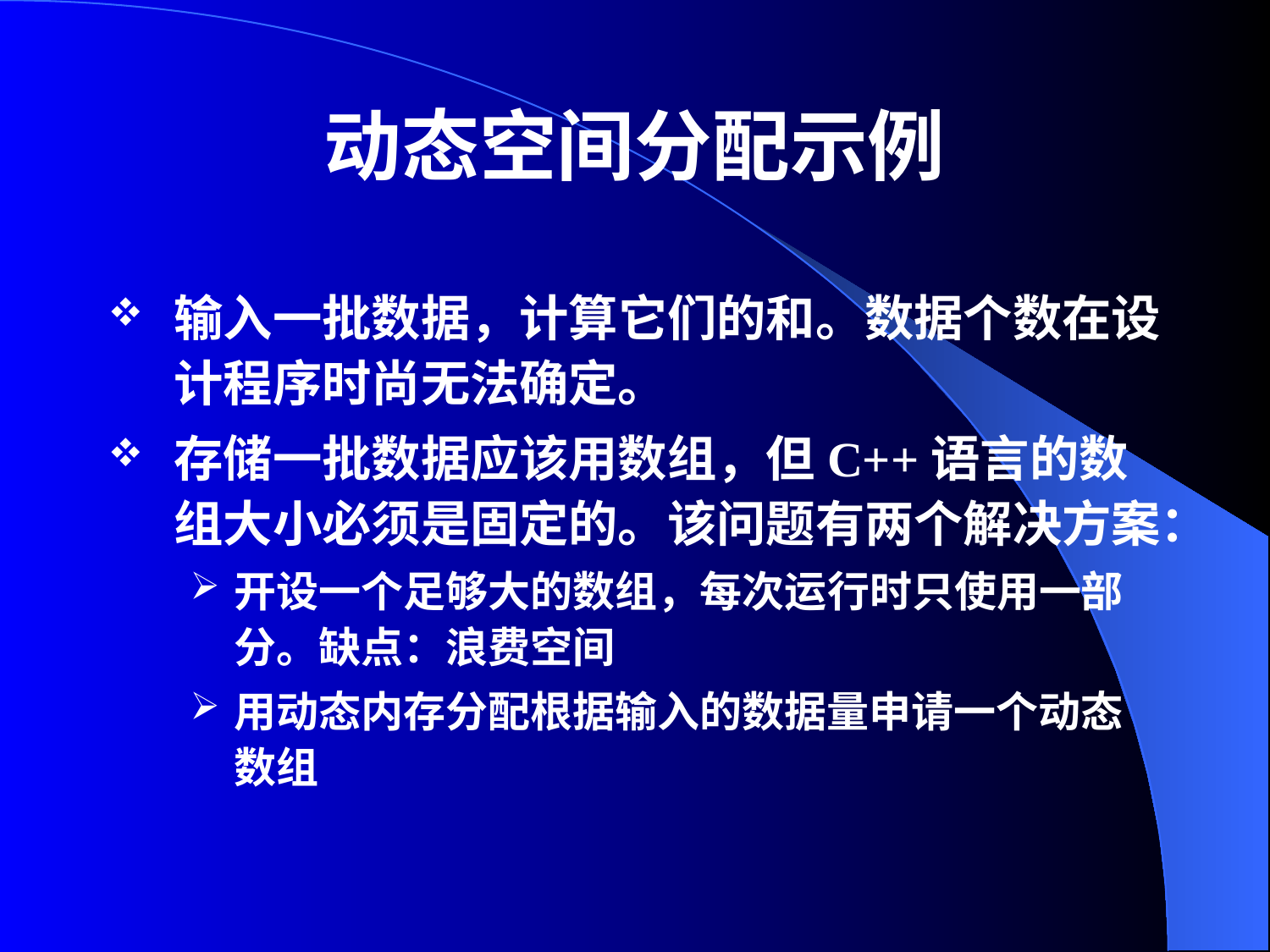

# 动态空间分配示例
输入一批数据，计算它们的和。数据个数在设计程序时尚无法确定。
存储一批数据应该用数组，但C++语言的数组大小必须是固定的。该问题有两个解决方案：
开设一个足够大的数组，每次运行时只使用一部分。缺点：浪费空间
用动态内存分配根据输入的数据量申请一个动态数组